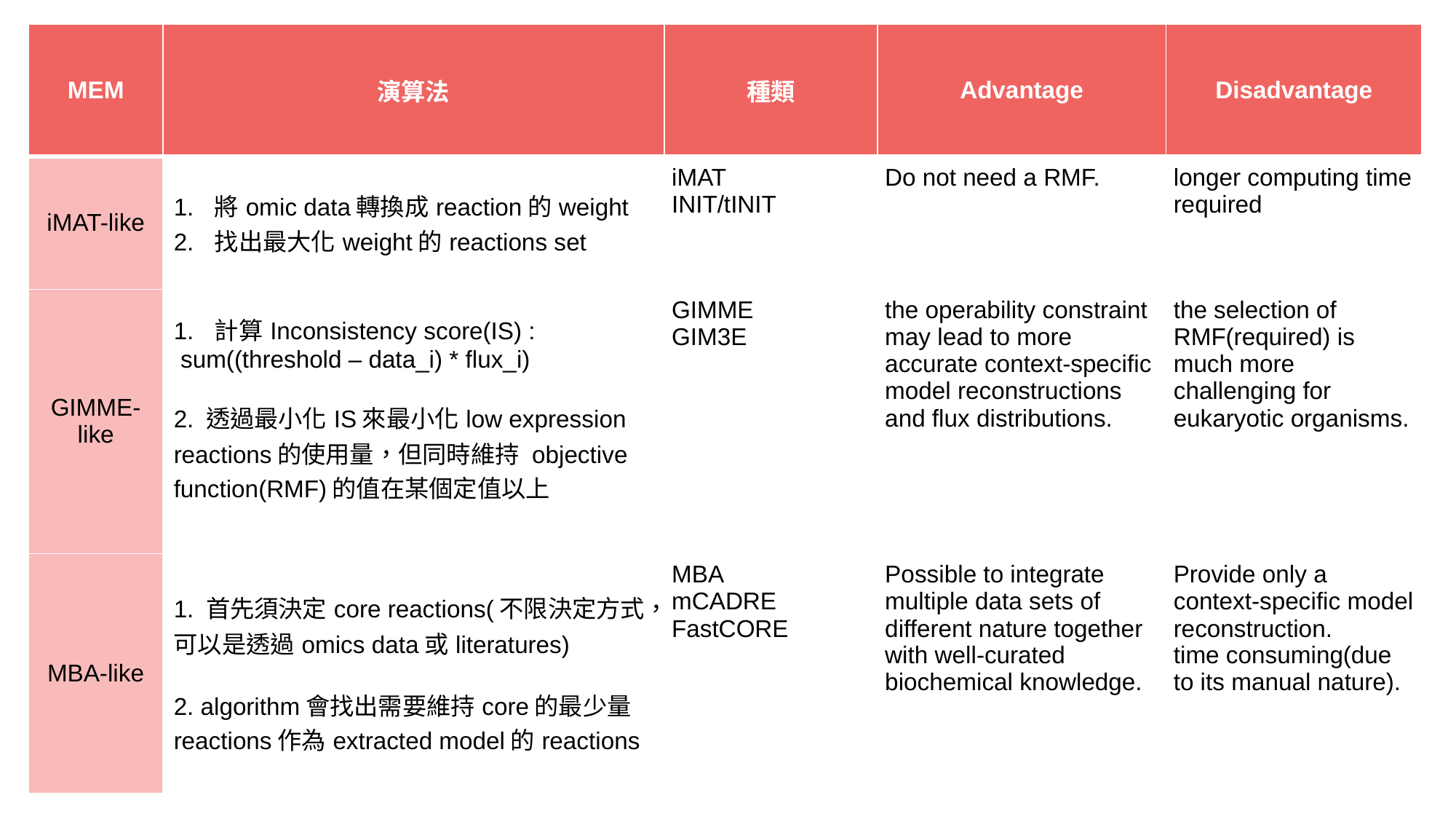

| MEM | 演算法 | 種類 | Advantage | Disadvantage |
| --- | --- | --- | --- | --- |
| iMAT-like | 將omic data轉換成reaction的weight 找出最大化weight的reactions set | iMAT INIT/tINIT | Do not need a RMF. | longer computing time required |
| GIMME-like | 計算Inconsistency score(IS) : sum((threshold – data\_i) \* flux\_i) 2. 透過最小化IS來最小化low expression reactions的使用量，但同時維持 objective function(RMF)的值在某個定值以上 | GIMME GIM3E | the operability constraint may lead to more accurate context-specific model reconstructions and flux distributions. | the selection of RMF(required) is much more challenging for eukaryotic organisms. |
| MBA-like | 1. 首先須決定core reactions(不限決定方式，可以是透過omics data或literatures) 2. algorithm會找出需要維持core的最少量reactions作為extracted model的reactions | MBA mCADRE FastCORE | Possible to integrate multiple data sets of different nature together with well-curated biochemical knowledge. | Provide only a context-specific model reconstruction. time consuming(due to its manual nature). |